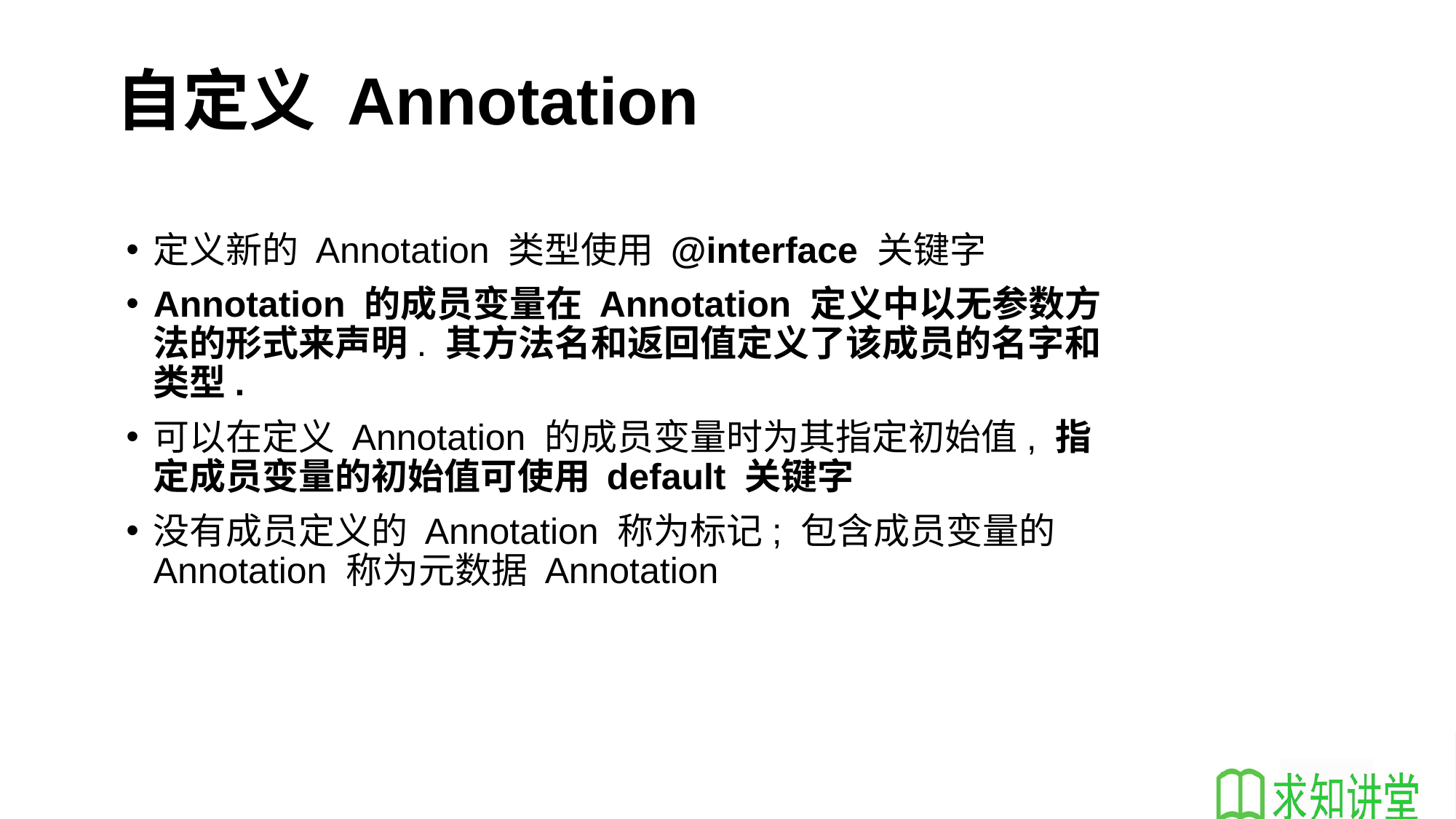

# 自定义 Annotation
定义新的 Annotation 类型使用 @interface 关键字
Annotation 的成员变量在 Annotation 定义中以无参数方法的形式来声明. 其方法名和返回值定义了该成员的名字和类型.
可以在定义 Annotation 的成员变量时为其指定初始值, 指定成员变量的初始值可使用 default 关键字
没有成员定义的 Annotation 称为标记; 包含成员变量的 Annotation 称为元数据 Annotation